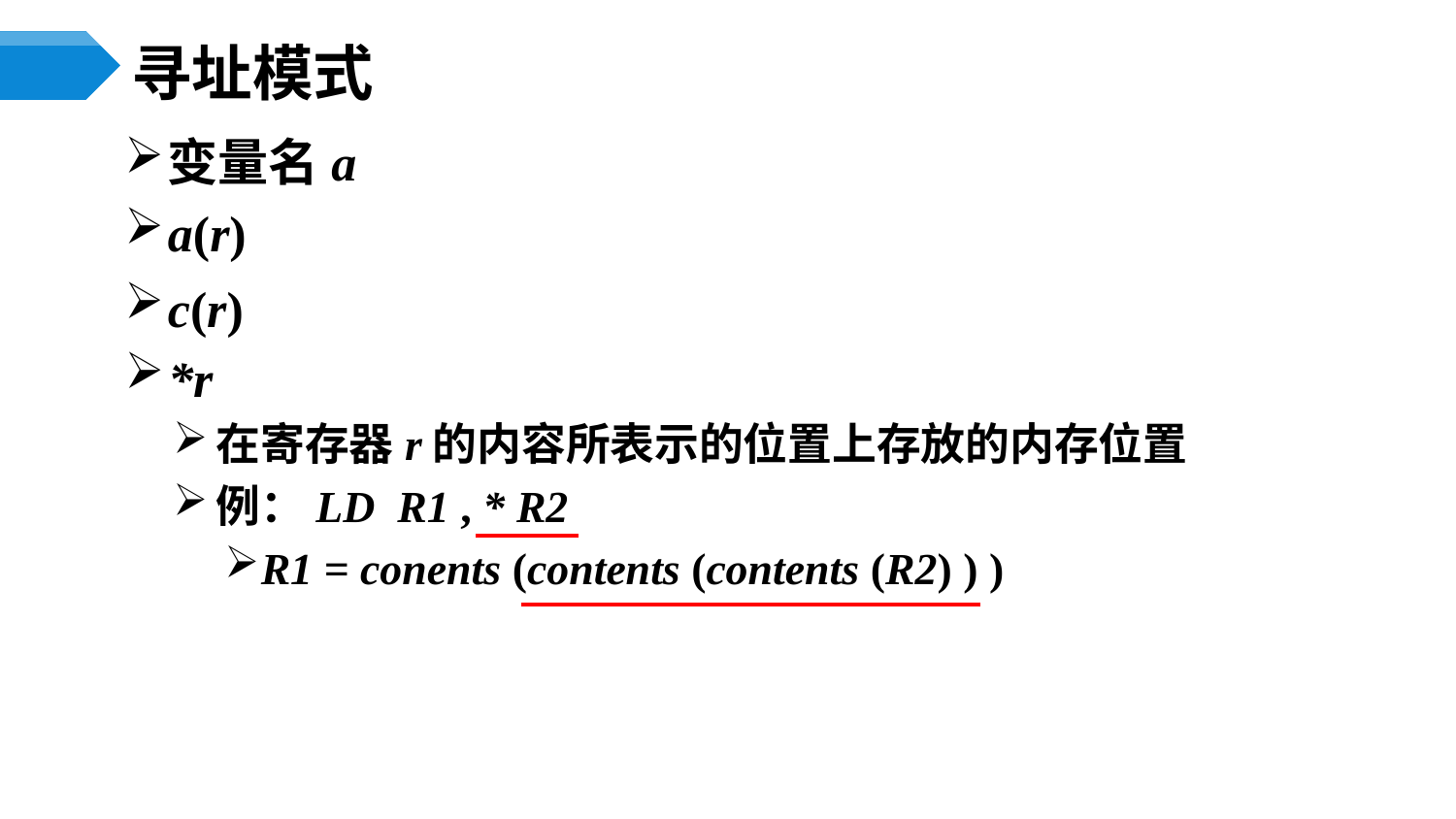

# 寻址模式
变量名a
a(r)
c(r)
*r
在寄存器r的内容所表示的位置上存放的内存位置
例：LD  R1 , * R2
R1 = conents (contents (contents (R2) ) )